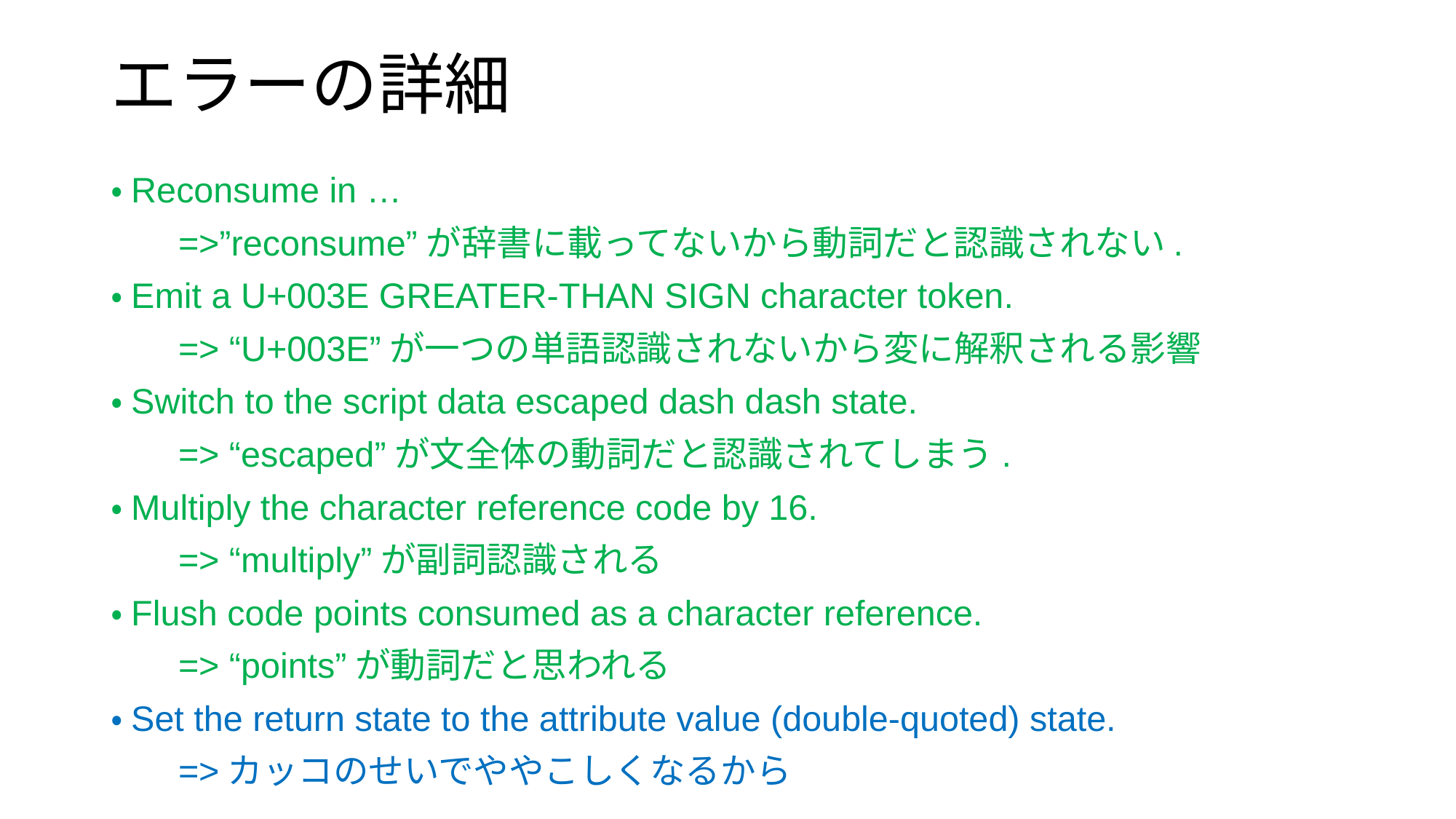

# エラーの詳細
・Reconsume in …
  　=>”reconsume”が辞書に載ってないから動詞だと認識されない.
・Emit a U+003E GREATER-THAN SIGN character token.
  　=> “U+003E”が一つの単語認識されないから変に解釈される影響
・Switch to the script data escaped dash dash state.
  　=> “escaped”が文全体の動詞だと認識されてしまう.
・Multiply the character reference code by 16.
  　=> “multiply”が副詞認識される
・Flush code points consumed as a character reference.
  　=> “points”が動詞だと思われる
・Set the return state to the attribute value (double-quoted) state.
  　=>カッコのせいでややこしくなるから